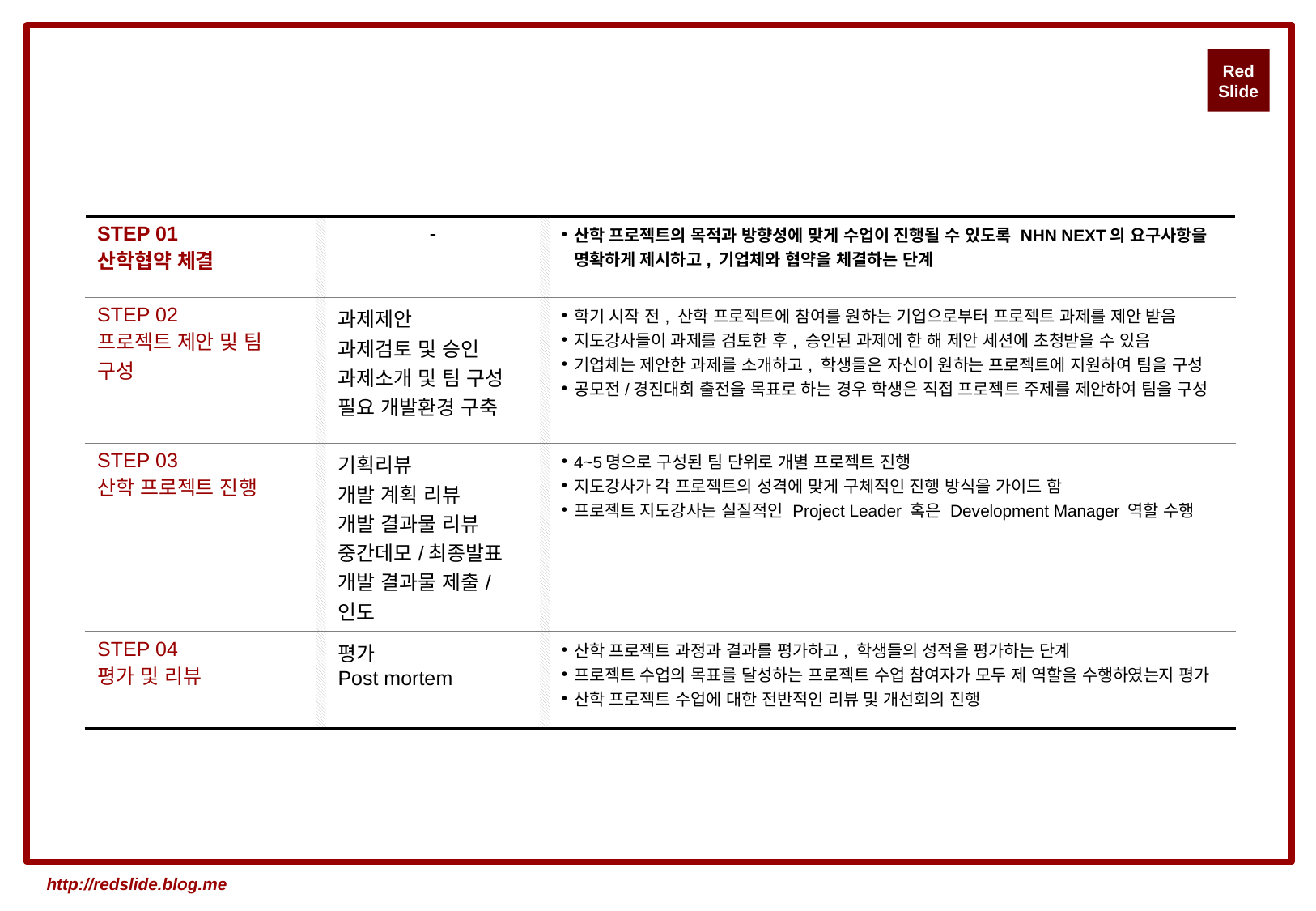

| STEP 01 산학협약 체결 |  | - |  | 산학 프로젝트의 목적과 방향성에 맞게 수업이 진행될 수 있도록 NHN NEXT의 요구사항을 명확하게 제시하고, 기업체와 협약을 체결하는 단계 |
| --- | --- | --- | --- | --- |
| STEP 02 프로젝트 제안 및 팀 구성 |  | 과제제안 과제검토 및 승인 과제소개 및 팀 구성 필요 개발환경 구축 |  | 학기 시작 전, 산학 프로젝트에 참여를 원하는 기업으로부터 프로젝트 과제를 제안 받음 지도강사들이 과제를 검토한 후, 승인된 과제에 한 해 제안 세션에 초청받을 수 있음 기업체는 제안한 과제를 소개하고, 학생들은 자신이 원하는 프로젝트에 지원하여 팀을 구성 공모전/경진대회 출전을 목표로 하는 경우 학생은 직접 프로젝트 주제를 제안하여 팀을 구성 |
| STEP 03 산학 프로젝트 진행 |  | 기획리뷰 개발 계획 리뷰 개발 결과물 리뷰 중간데모/최종발표 개발 결과물 제출/인도 |  | 4~5명으로 구성된 팀 단위로 개별 프로젝트 진행 지도강사가 각 프로젝트의 성격에 맞게 구체적인 진행 방식을 가이드 함 프로젝트 지도강사는 실질적인 Project Leader 혹은 Development Manager 역할 수행 |
| STEP 04 평가 및 리뷰 |  | 평가 Post mortem |  | 산학 프로젝트 과정과 결과를 평가하고, 학생들의 성적을 평가하는 단계 프로젝트 수업의 목표를 달성하는 프로젝트 수업 참여자가 모두 제 역할을 수행하였는지 평가 산학 프로젝트 수업에 대한 전반적인 리뷰 및 개선회의 진행 |